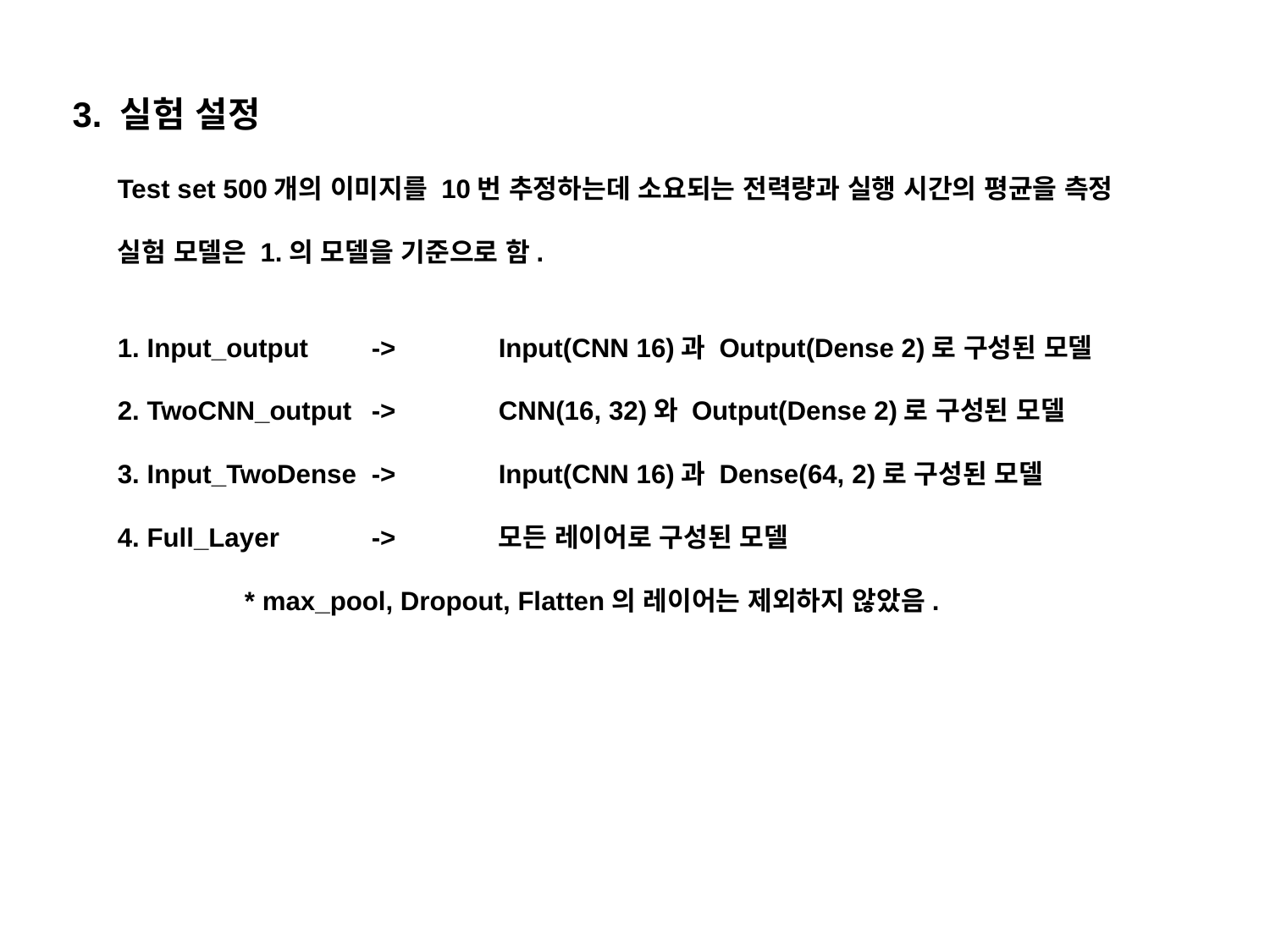

3. 실험 설정
Test set 500개의 이미지를 10번 추정하는데 소요되는 전력량과 실행 시간의 평균을 측정

실험 모델은 1.의 모델을 기준으로 함.

1. Input_output	->	Input(CNN 16)과 Output(Dense 2)로 구성된 모델

2. TwoCNN_output	->	CNN(16, 32)와 Output(Dense 2)로 구성된 모델

3. Input_TwoDense	->	Input(CNN 16)과 Dense(64, 2)로 구성된 모델

4. Full_Layer 	->	모든 레이어로 구성된 모델

	* max_pool, Dropout, Flatten의 레이어는 제외하지 않았음.